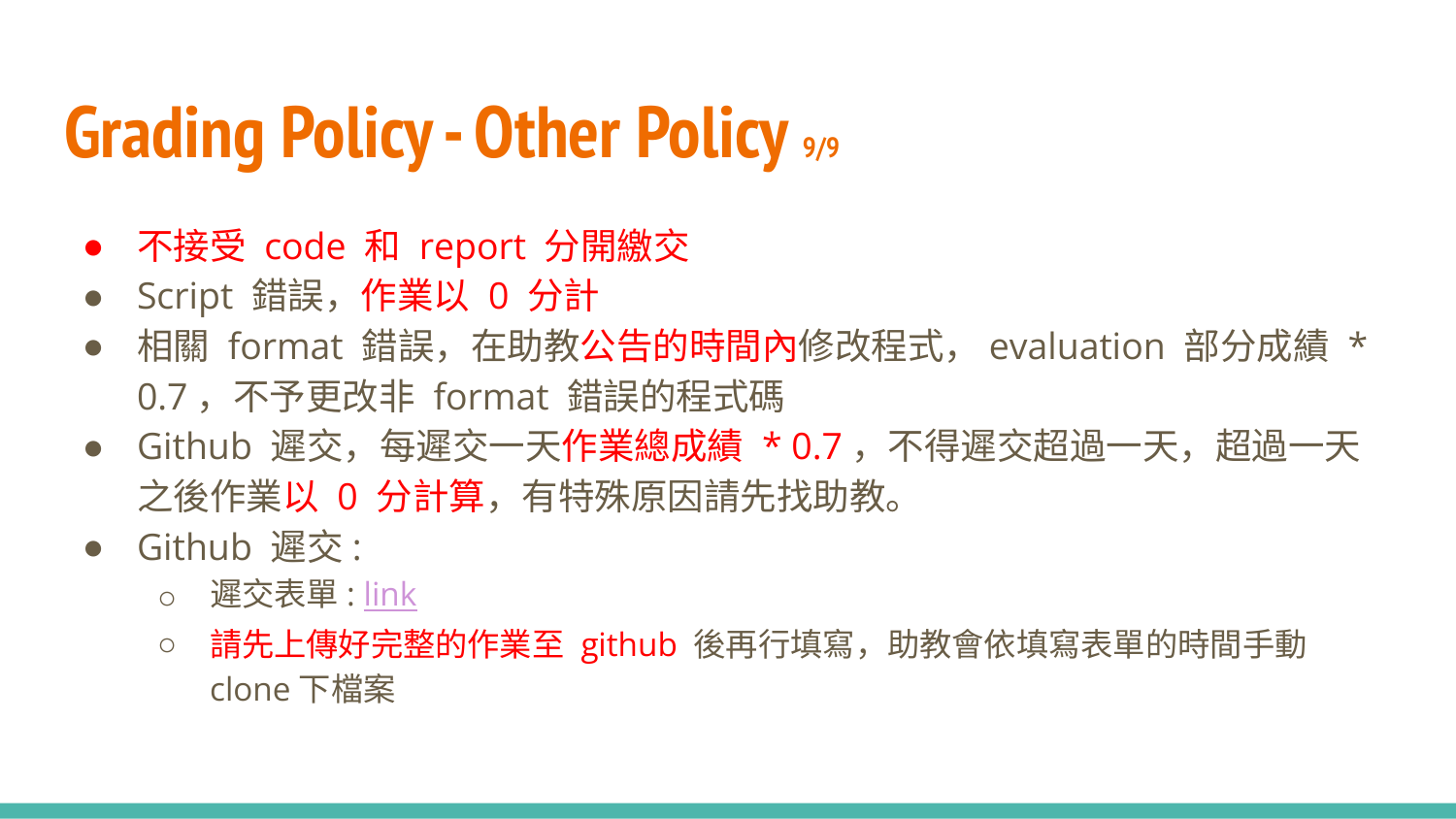

# Grading Policy - Other Policy 9/9
不接受 code 和 report 分開繳交
Script 錯誤，作業以 0 分計
相關 format 錯誤，在助教公告的時間內修改程式，evaluation 部分成績 * 0.7，不予更改非 format 錯誤的程式碼
Github 遲交，每遲交一天作業總成績 * 0.7，不得遲交超過一天，超過一天之後作業以 0 分計算，有特殊原因請先找助教。
Github 遲交:
遲交表單: link
請先上傳好完整的作業至 github 後再行填寫，助教會依填寫表單的時間手動 clone下檔案